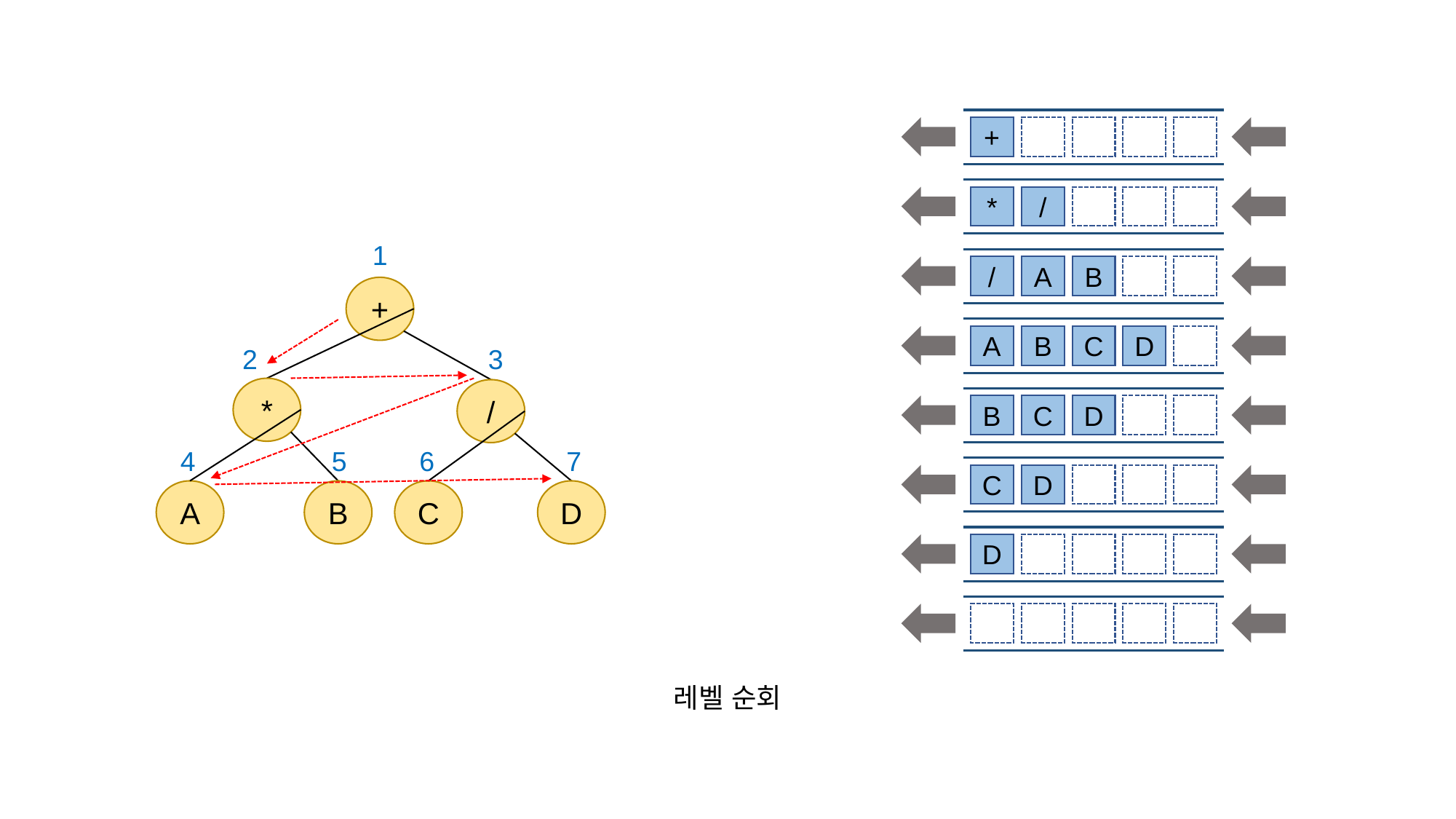

+

*
/

1

/
A
B

+

A
B
C
D

2
3
*
/

B
C
D

4
5
6
7

C
D

A
B
C
D

D

레벨 순회